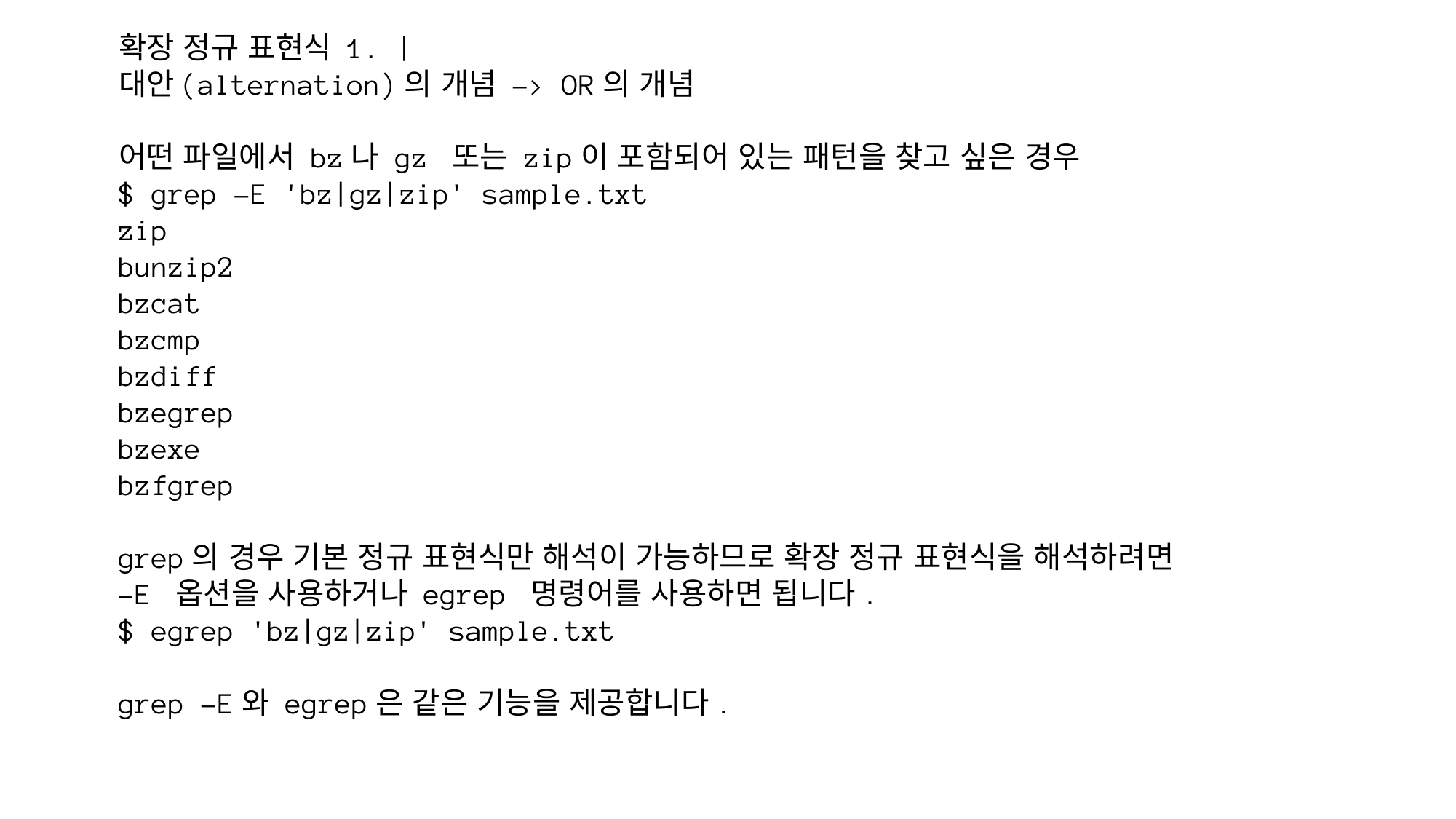

확장 정규 표현식 1. |
대안(alternation)의 개념 -> OR의 개념

어떤 파일에서 bz나 gz 또는 zip이 포함되어 있는 패턴을 찾고 싶은 경우
$ grep -E 'bz|gz|zip' sample.txt
zip
bunzip2
bzcat
bzcmp
bzdiff
bzegrep
bzexe
bzfgrep

grep의 경우 기본 정규 표현식만 해석이 가능하므로 확장 정규 표현식을 해석하려면
-E 옵션을 사용하거나 egrep 명령어를 사용하면 됩니다.
$ egrep 'bz|gz|zip' sample.txt

grep -E와 egrep은 같은 기능을 제공합니다.